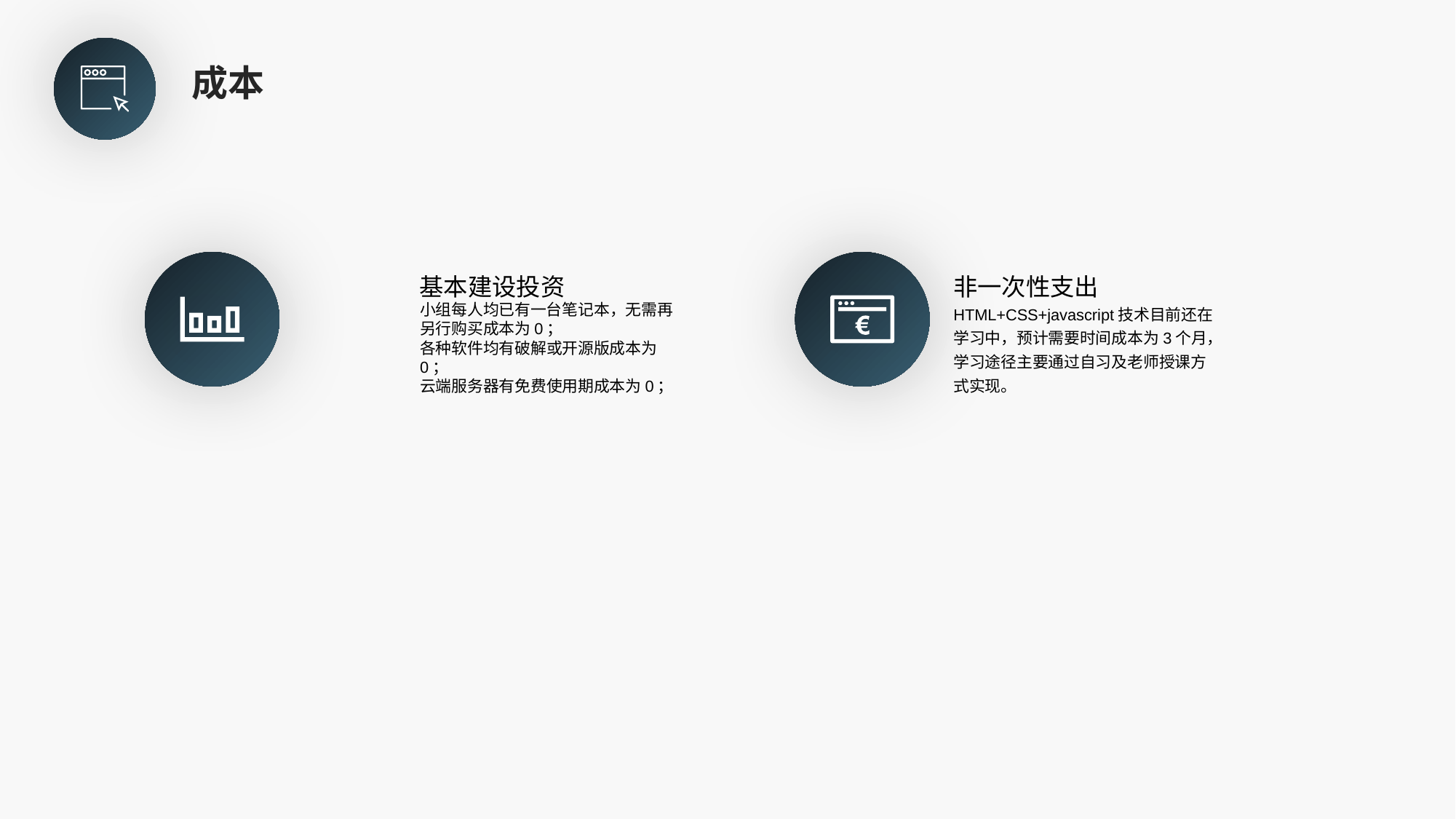

成本

基本建设投资
小组每人均已有一台笔记本，无需再另行购买成本为0；
各种软件均有破解或开源版成本为0；
云端服务器有免费使用期成本为0；

非一次性支出
HTML+CSS+javascript技术目前还在学习中，预计需要时间成本为3个月，学习途径主要通过自习及老师授课方式实现。